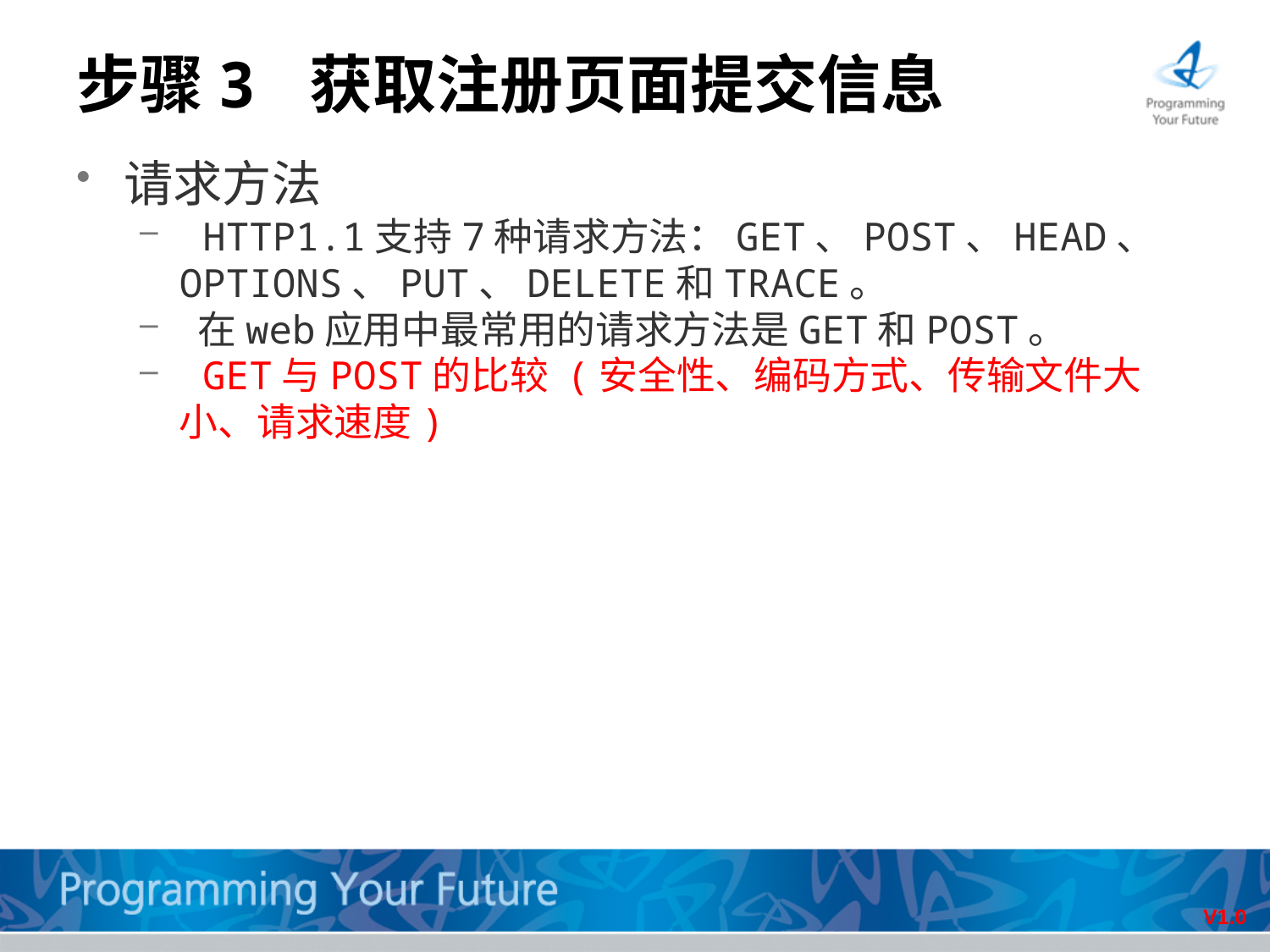

# 步骤3 获取注册页面提交信息
请求方法
 HTTP1.1支持7种请求方法：GET、POST、HEAD、OPTIONS、PUT、DELETE和TRACE。
 在web应用中最常用的请求方法是GET和POST。
 GET与POST的比较 (安全性、编码方式、传输文件大小、请求速度)